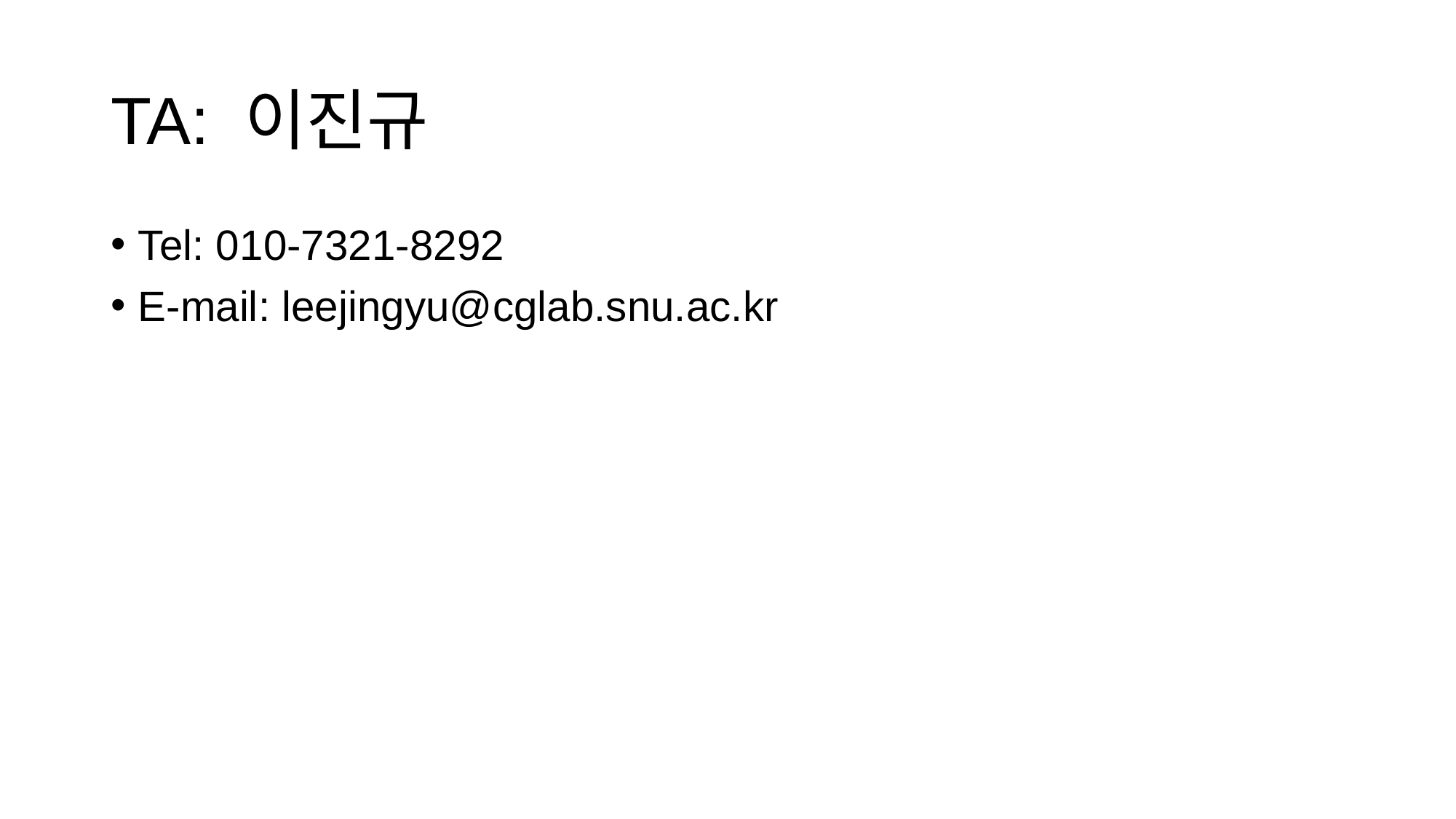

# TA: 이진규
Tel: 010-7321-8292
E-mail: leejingyu@cglab.snu.ac.kr